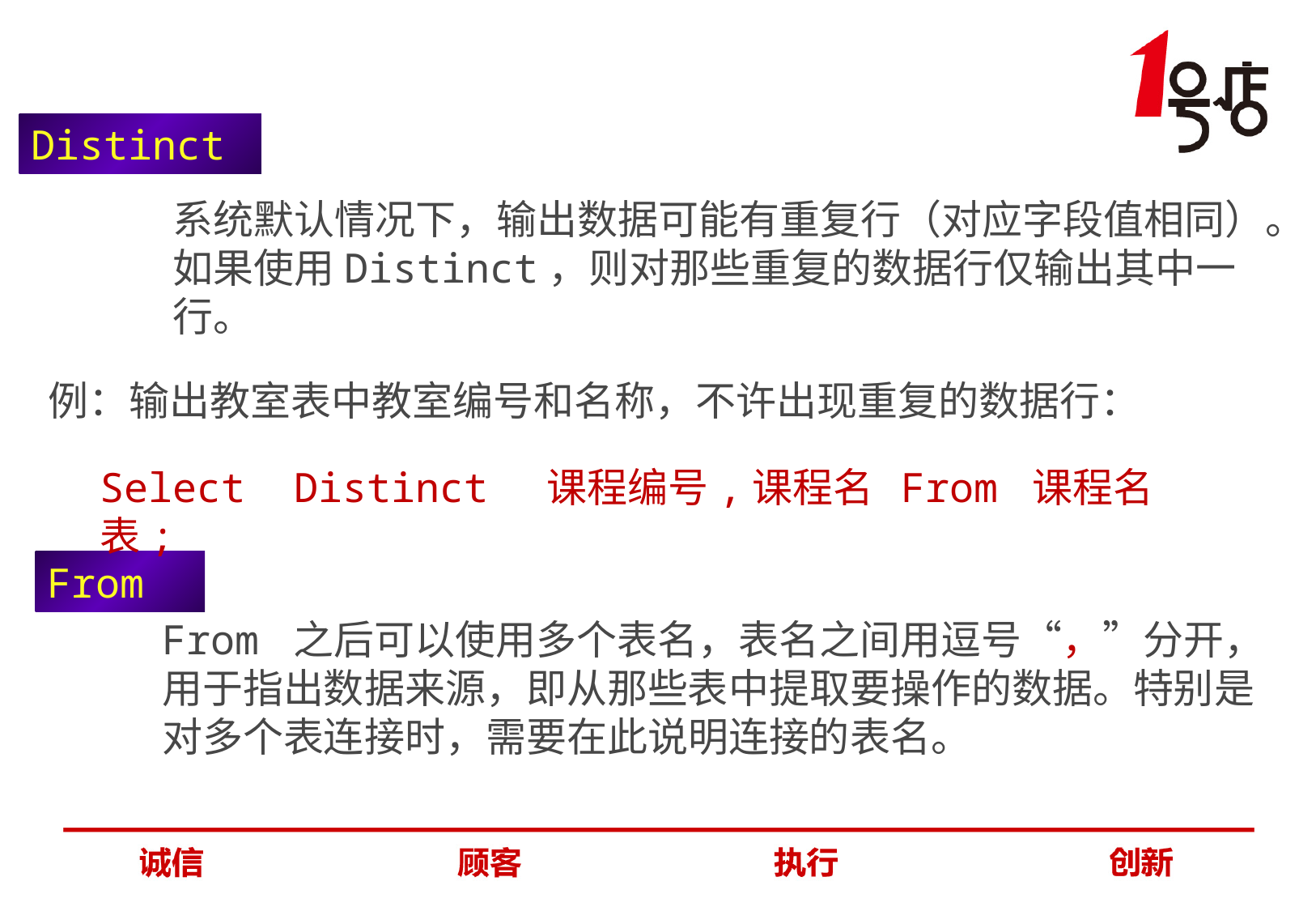

Distinct
系统默认情况下，输出数据可能有重复行（对应字段值相同）。如果使用Distinct，则对那些重复的数据行仅输出其中一行。
例：输出教室表中教室编号和名称，不许出现重复的数据行：
Select  Distinct  课程编号,课程名  From 课程名表;
From
From 之后可以使用多个表名，表名之间用逗号“，”分开，用于指出数据来源，即从那些表中提取要操作的数据。特别是对多个表连接时，需要在此说明连接的表名。